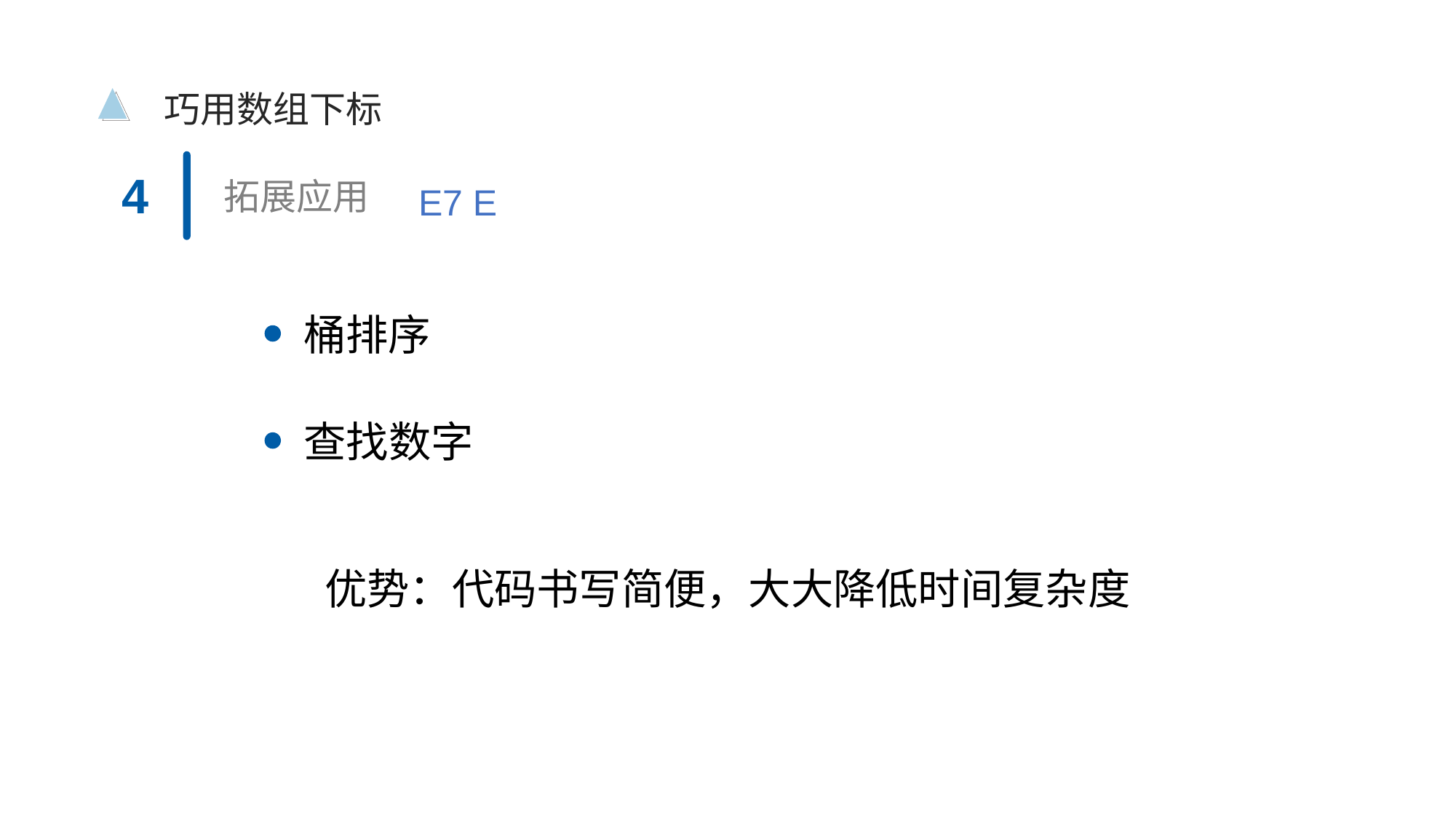

巧用数组下标

4
拓展应用
E7 E
桶排序

查找数字

优势：代码书写简便，大大降低时间复杂度